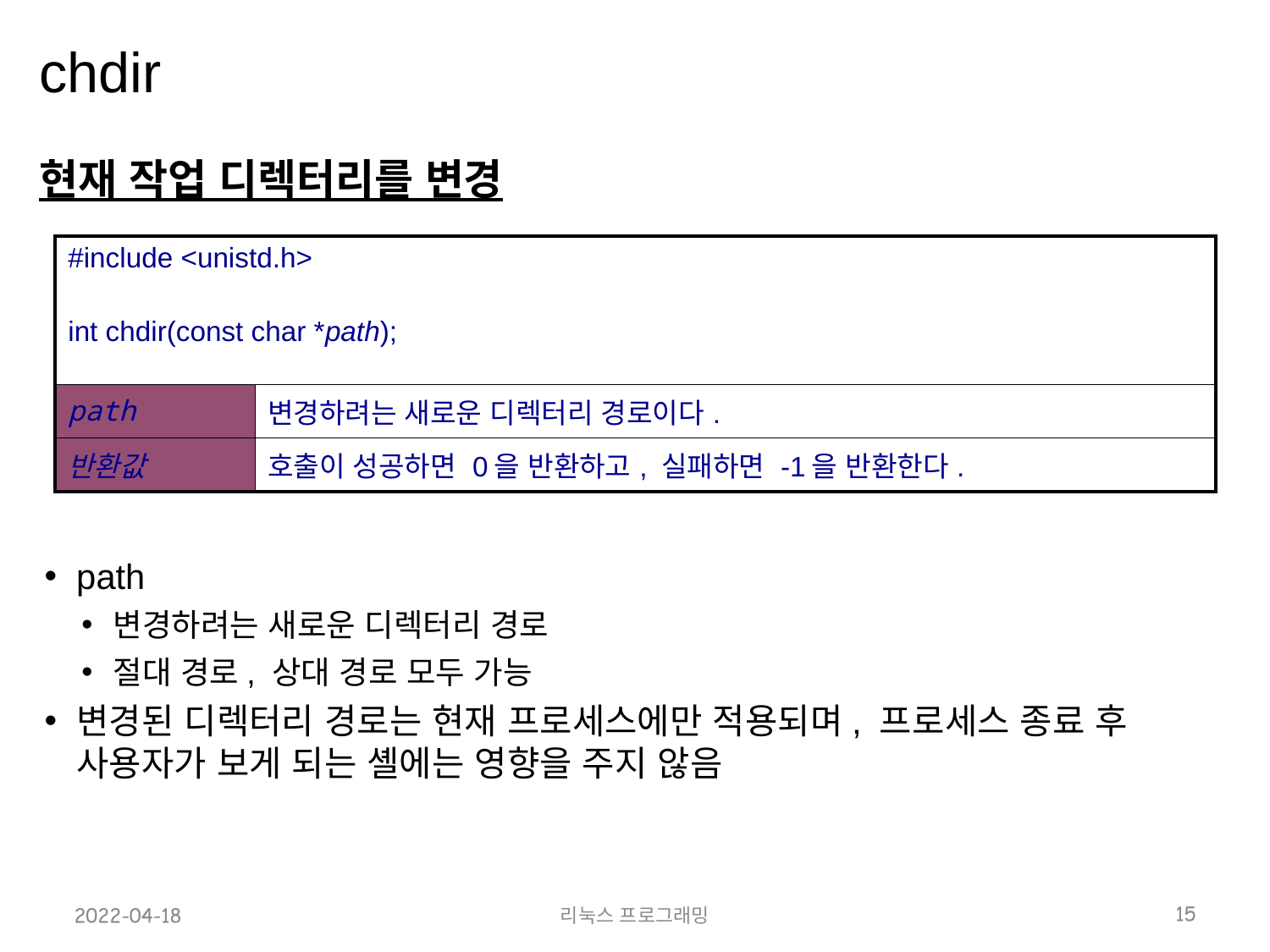

# chdir
현재 작업 디렉터리를 변경

path
변경하려는 새로운 디렉터리 경로
절대 경로, 상대 경로 모두 가능
변경된 디렉터리 경로는 현재 프로세스에만 적용되며, 프로세스 종료 후 사용자가 보게 되는 셸에는 영향을 주지 않음
| #include <unistd.h> int chdir(const char \*path); |  |
| --- | --- |
| path | 변경하려는 새로운 디렉터리 경로이다. |
| 반환값 | 호출이 성공하면 0을 반환하고, 실패하면 -1을 반환한다. |
2022-04-18
리눅스 프로그래밍
15